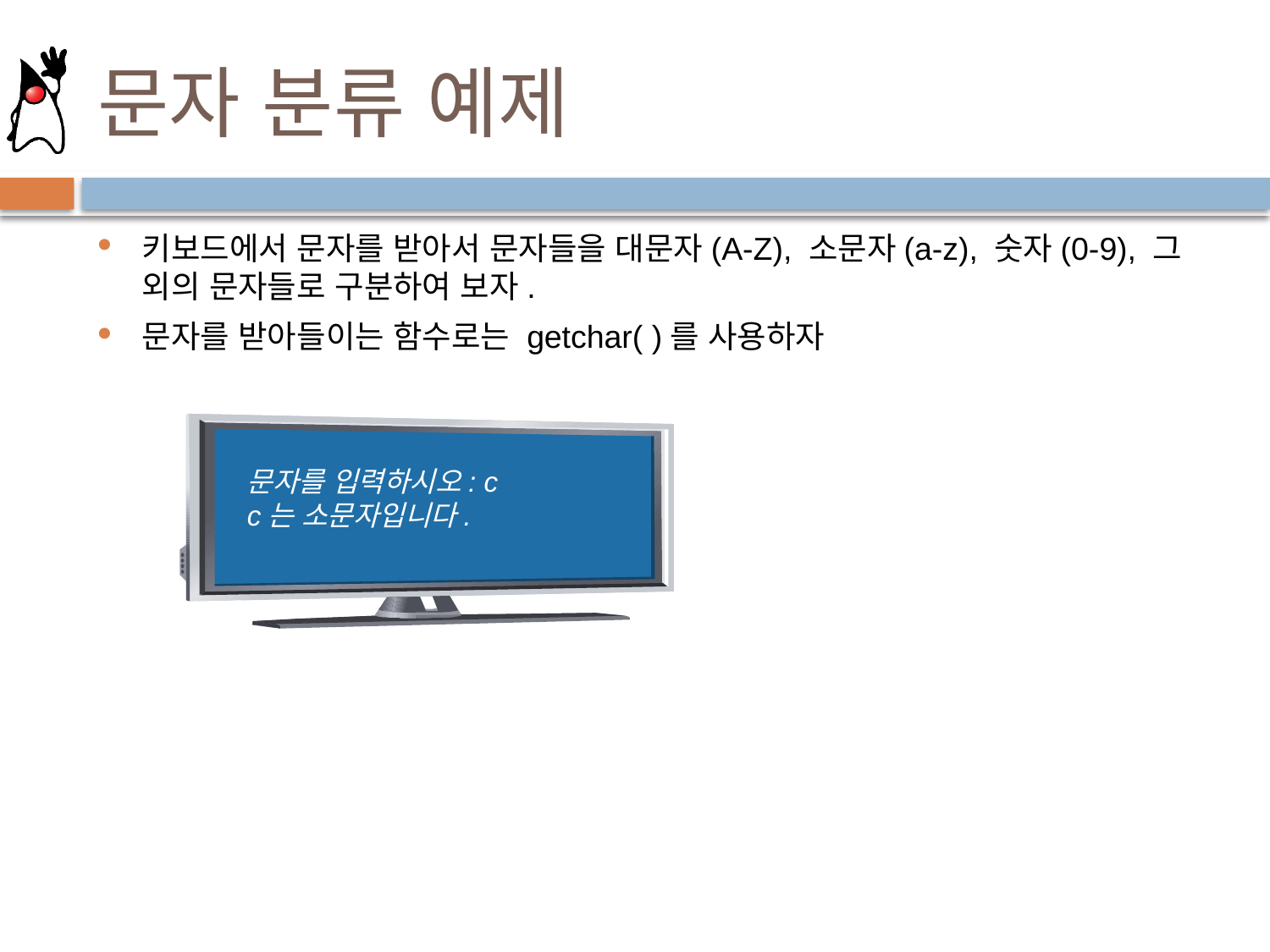

# 문자 분류 예제
키보드에서 문자를 받아서 문자들을 대문자(A-Z), 소문자(a-z), 숫자(0-9), 그 외의 문자들로 구분하여 보자.
문자를 받아들이는 함수로는 getchar( )를 사용하자

문자를 입력하시오: c
c는 소문자입니다.